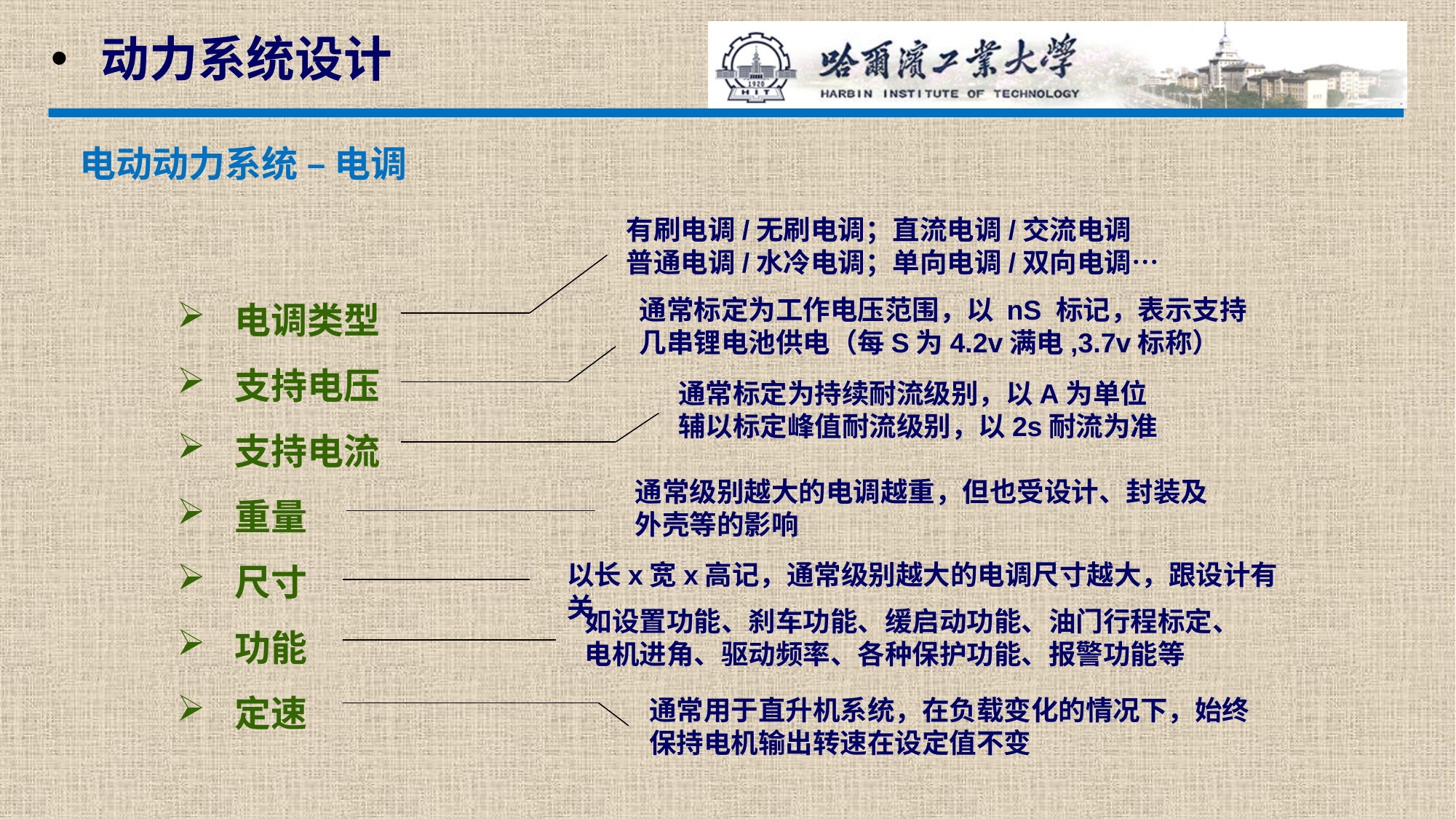

动力系统设计
电动动力系统 – 电调
有刷电调/无刷电调；直流电调/交流电调
普通电调/水冷电调；单向电调/双向电调…
 电调类型
 支持电压
 支持电流
 重量
 尺寸
 功能
 定速
通常标定为工作电压范围，以 nS 标记，表示支持几串锂电池供电（每S为4.2v满电,3.7v标称）
通常标定为持续耐流级别，以A为单位
辅以标定峰值耐流级别，以2s耐流为准
通常级别越大的电调越重，但也受设计、封装及
外壳等的影响
以长x宽x高记，通常级别越大的电调尺寸越大，跟设计有关
如设置功能、刹车功能、缓启动功能、油门行程标定、
电机进角、驱动频率、各种保护功能、报警功能等
通常用于直升机系统，在负载变化的情况下，始终保持电机输出转速在设定值不变